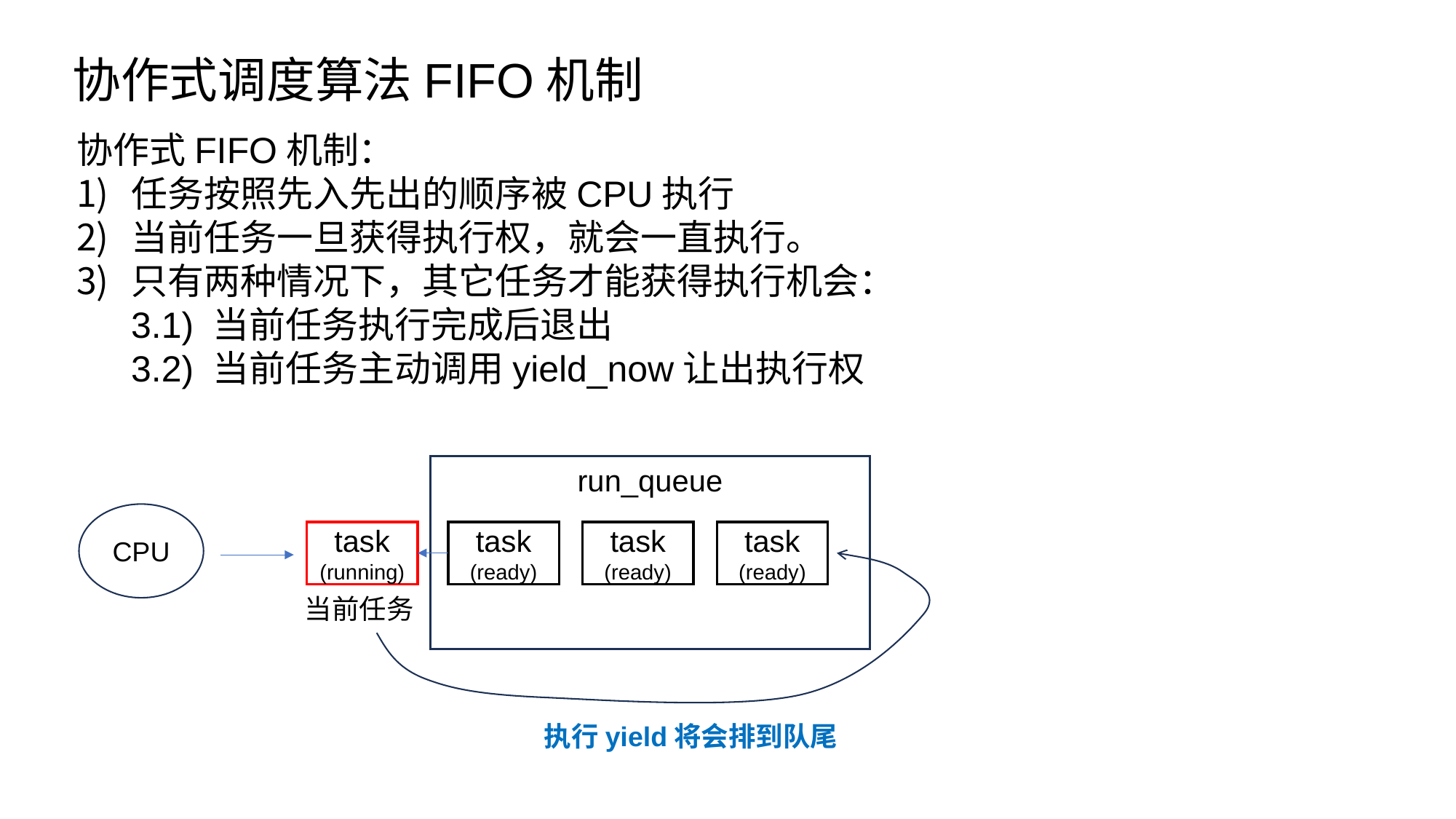

协作式调度算法FIFO机制
协作式FIFO机制：
任务按照先入先出的顺序被CPU执行
当前任务一旦获得执行权，就会一直执行。
只有两种情况下，其它任务才能获得执行机会：
3.1) 当前任务执行完成后退出
3.2) 当前任务主动调用yield_now让出执行权
run_queue
CPU
task
(running)
task
(ready)
task
(ready)
task
(ready)

当前任务
执行yield将会排到队尾